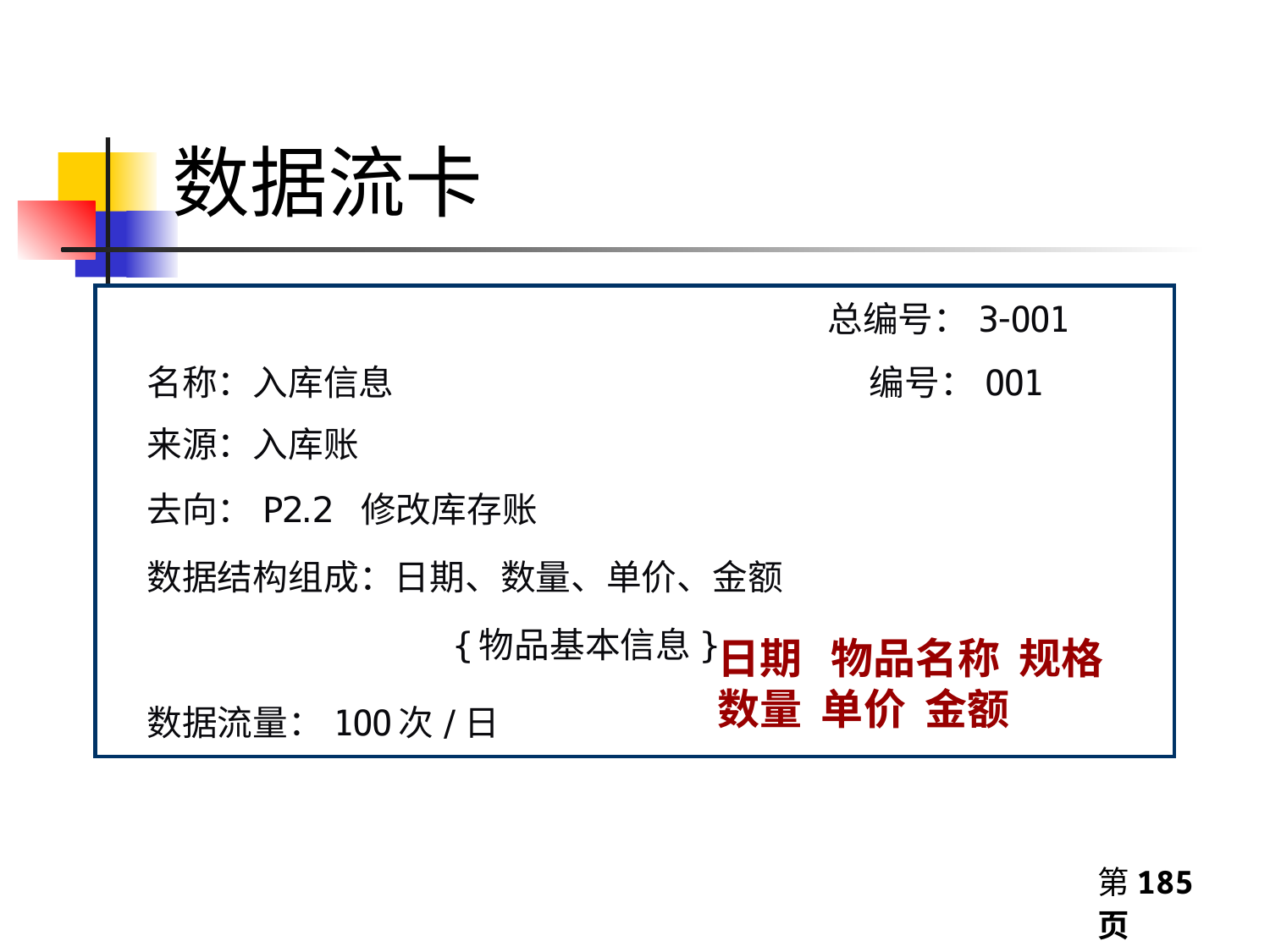

# 数据流卡
|  | 总编号：3-001 |
| --- | --- |
| 名称：入库信息 | 编号：001 |
| 来源：入库账 |  |
| 去向：P2.2 修改库存账 |  |
| 数据结构组成：日期、数量、单价、金额 |  |
| {物品基本信息} |  |
| 数据流量：100次/日 |  |
日期   物品名称  规格  数量  单价  金额